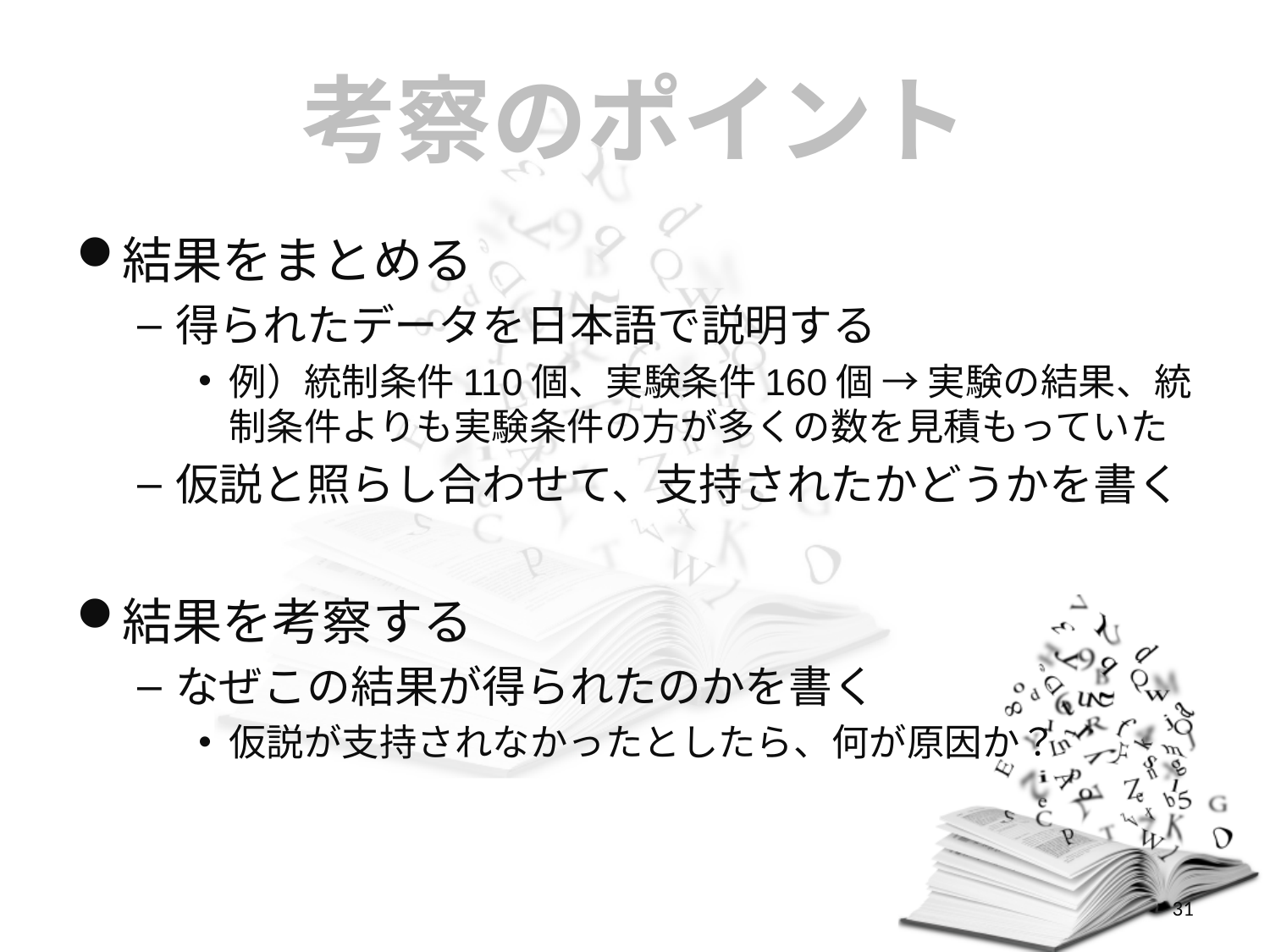

# 考察のポイント
結果をまとめる
得られたデータを日本語で説明する
例）統制条件110個、実験条件160個 → 実験の結果、統制条件よりも実験条件の方が多くの数を見積もっていた
仮説と照らし合わせて、支持されたかどうかを書く

結果を考察する
なぜこの結果が得られたのかを書く
仮説が支持されなかったとしたら、何が原因か？

31